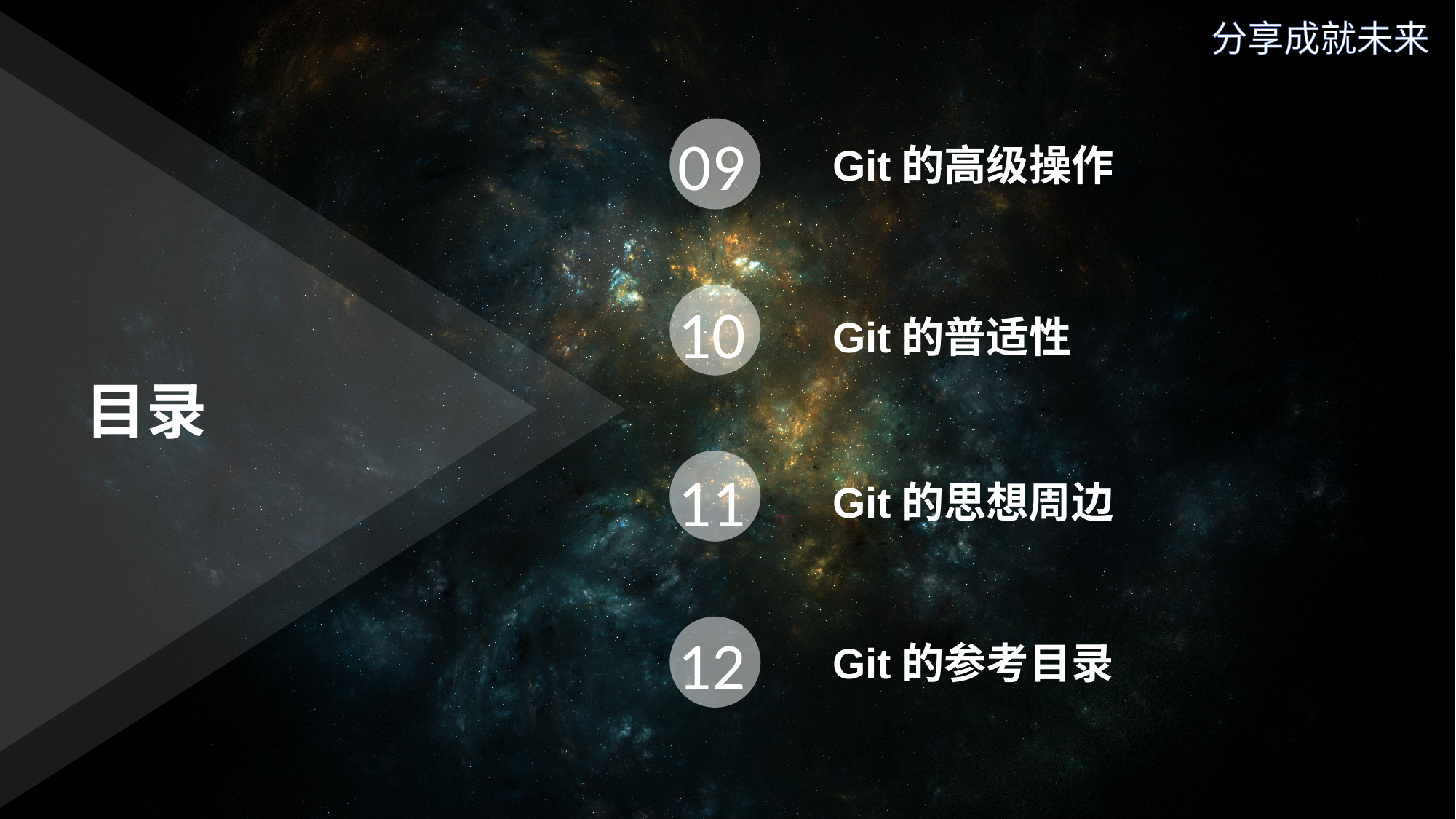

分享成就未来
09

Git的高级操作

10
Git的普适性
目录

11
Git的思想周边

12
Git的参考目录